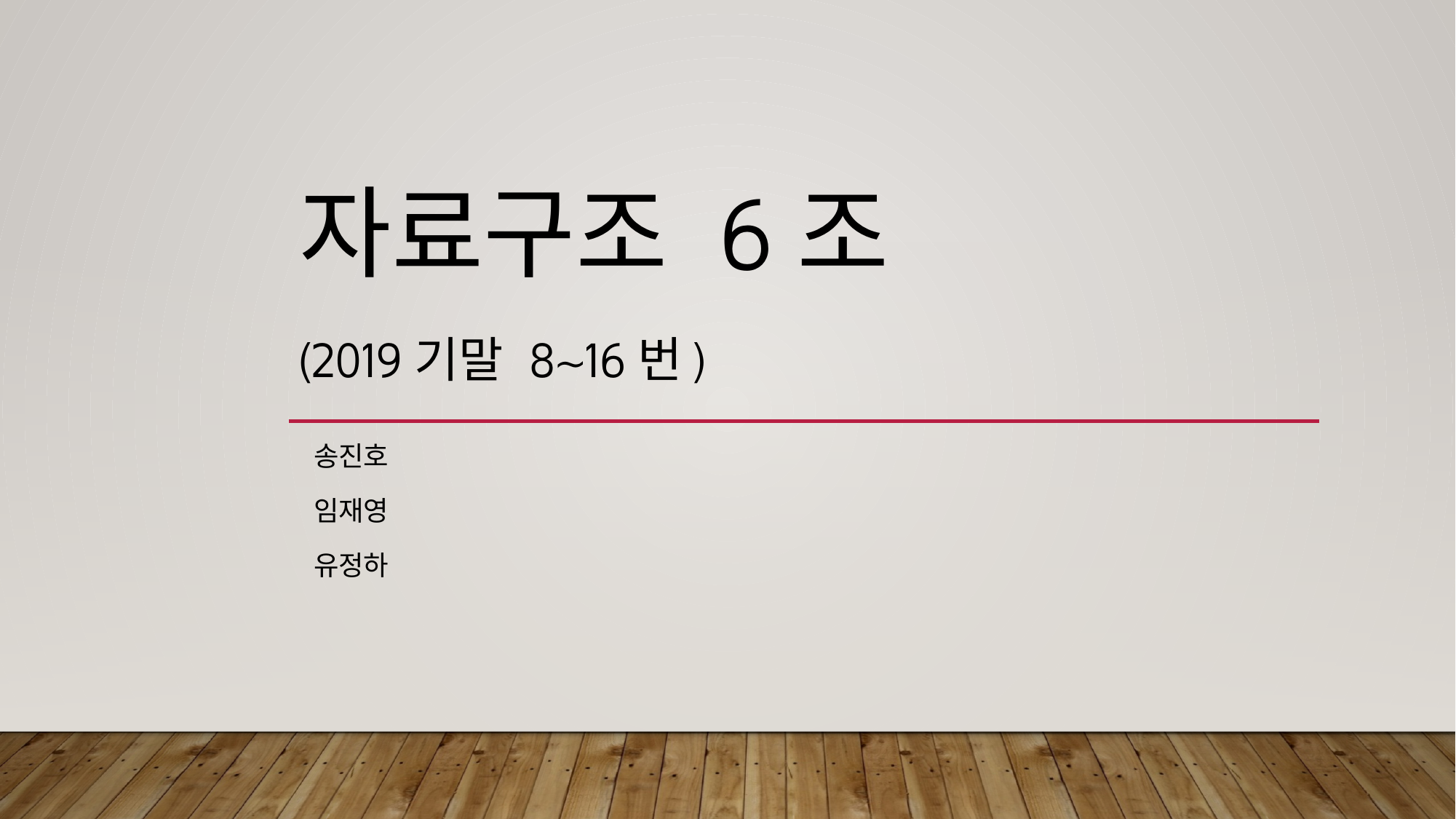

# 자료구조 6조 (2019기말 8~16번)
 송진호
 임재영
 유정하